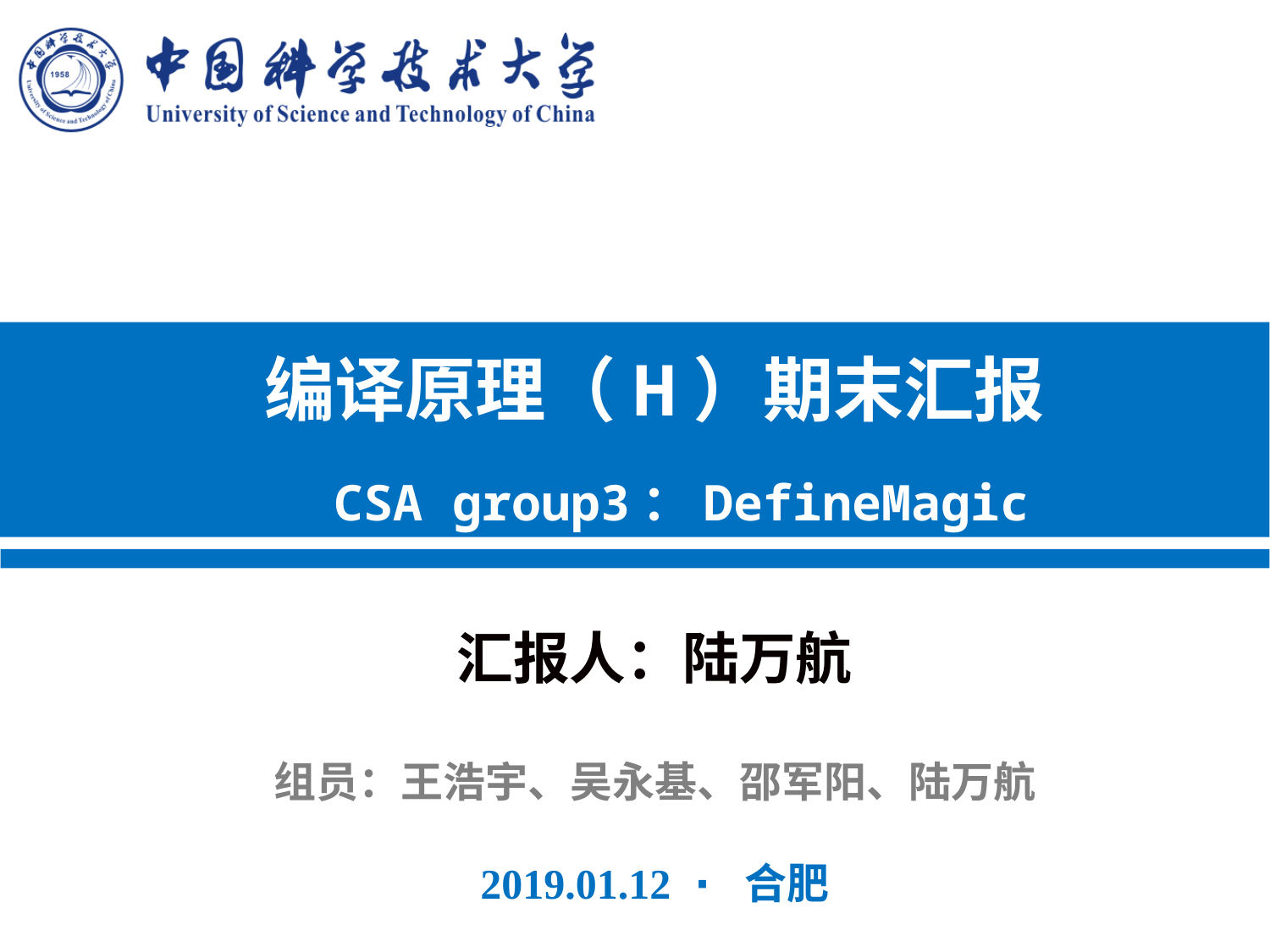

# 编译原理（H）期末汇报
CSA group3：DefineMagic
汇报人：陆万航

组员：王浩宇、吴永基、邵军阳、陆万航

2019.01.12  ⋅  合肥